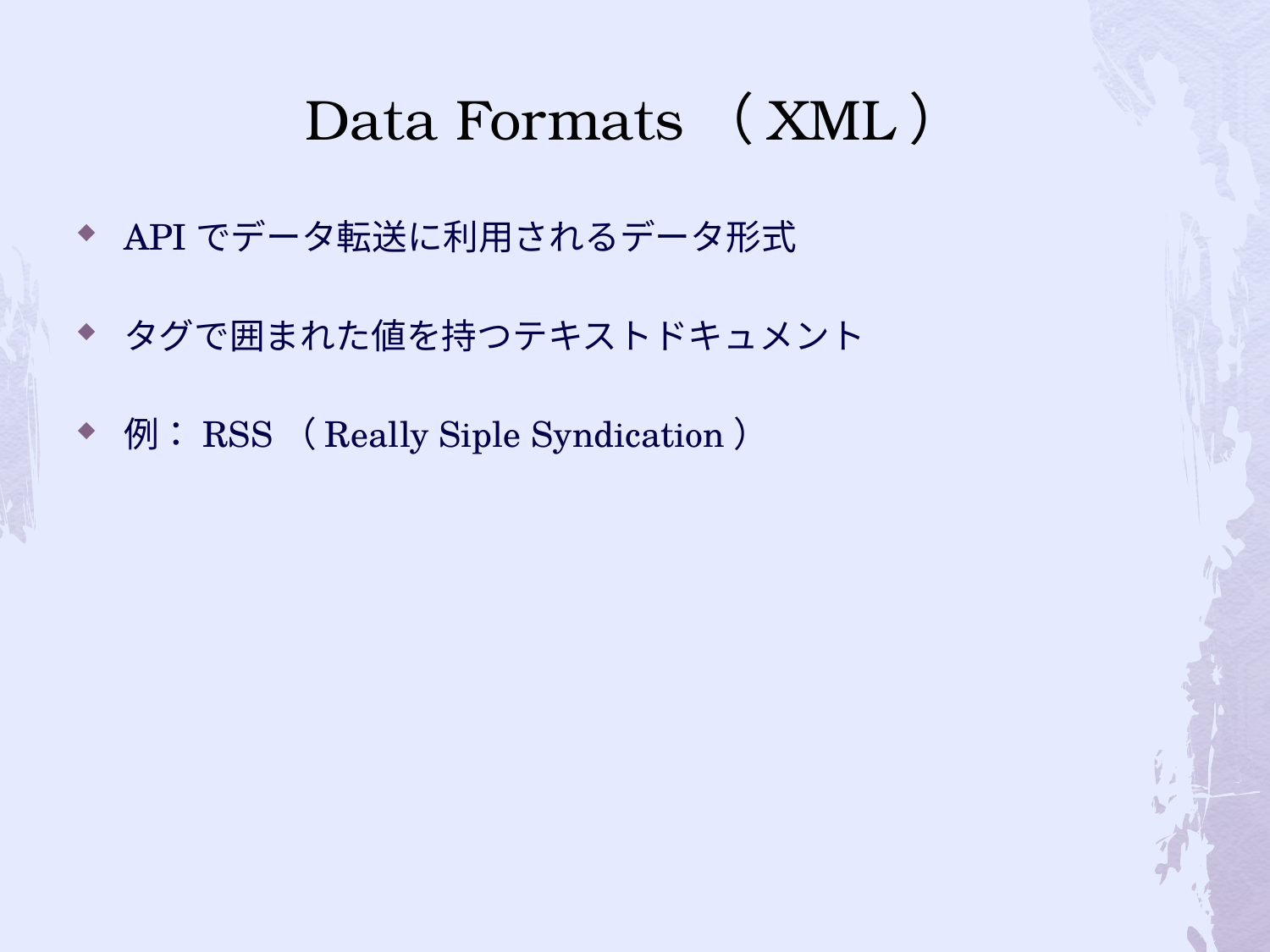

# Data Formats（XML）
APIでデータ転送に利用されるデータ形式

タグで囲まれた値を持つテキストドキュメント

例：RSS（Really Siple Syndication）